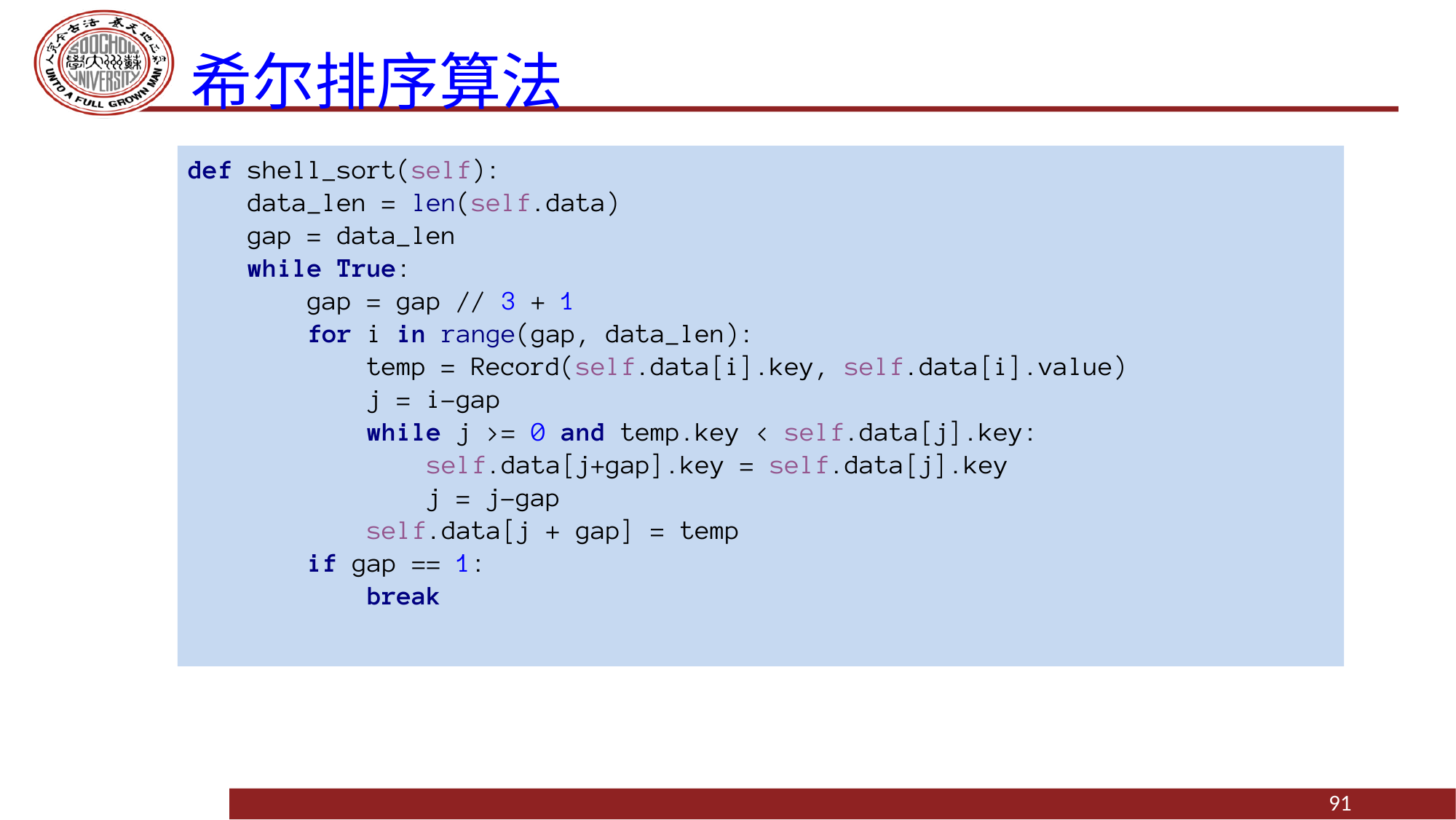

# 希尔排序算法
def shell_sort(self):
    data_len = len(self.data)
    gap = data_len
    while True:
        gap = gap // 3 + 1
        for i in range(gap, data_len):
            temp = Record(self.data[i].key, self.data[i].value)
            j = i-gap
            while j >= 0 and temp.key < self.data[j].key:
                self.data[j+gap].key = self.data[j].key
                j = j-gap
            self.data[j + gap] = temp
        if gap == 1:
            break
91